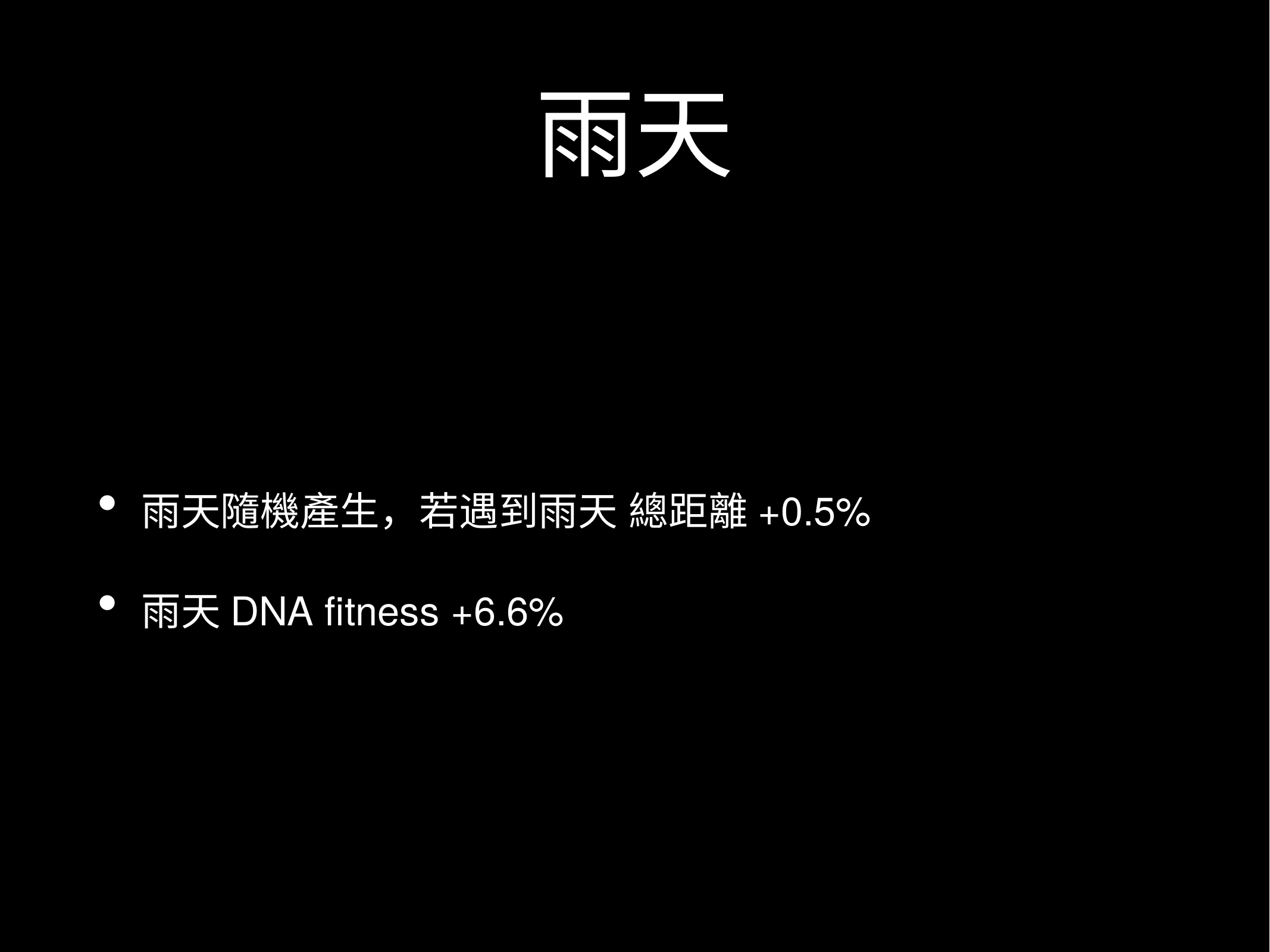

# 雨天
雨天隨機產生，若遇到雨天 總距離+0.5%
雨天DNA fitness +6.6%